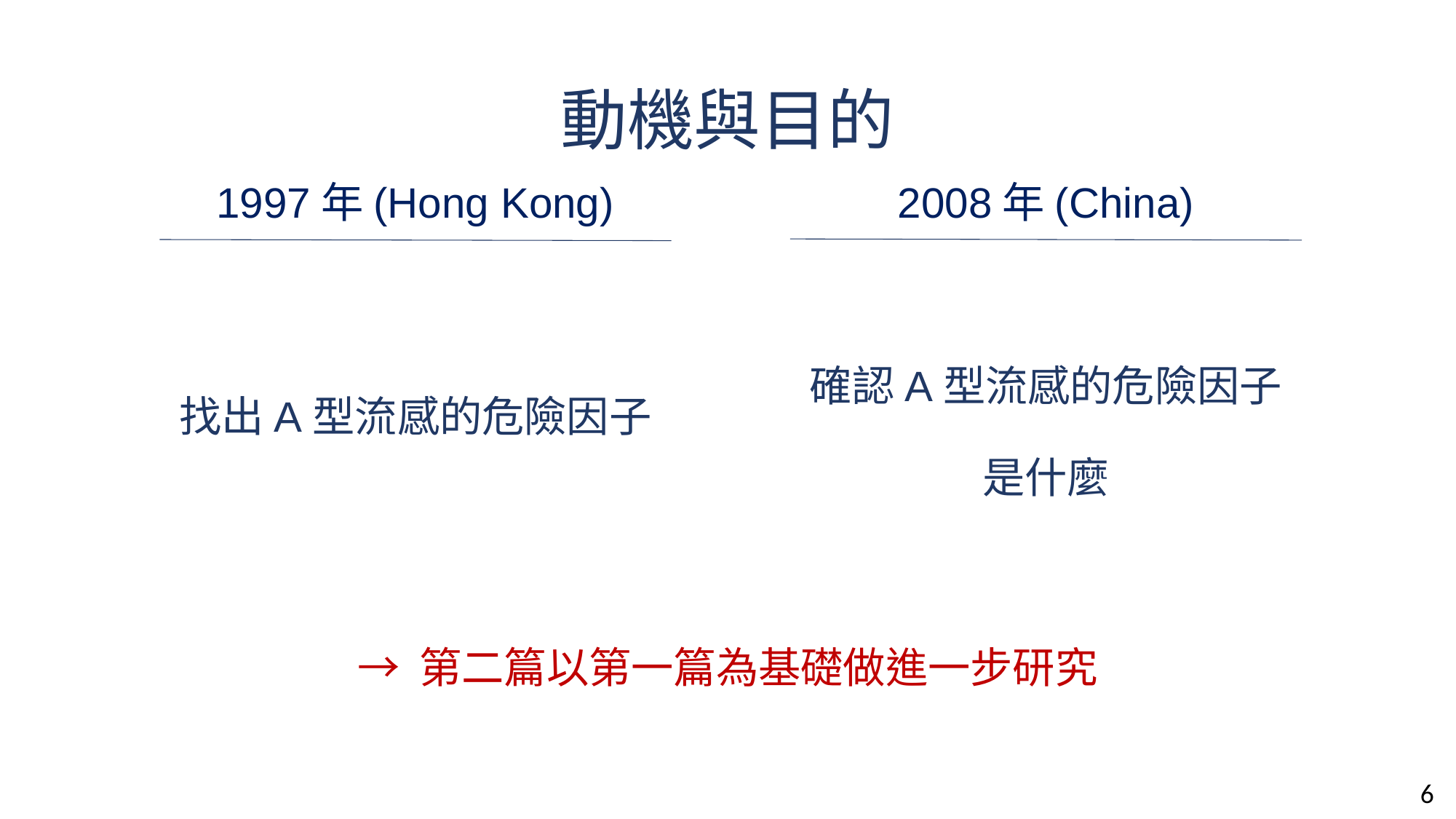

# 動機與目的
1997年(Hong Kong)

找出A型流感的危險因子

2008年(China)

確認A型流感的危險因子
是什麼

→ 第二篇以第一篇為基礎做進一步研究
6